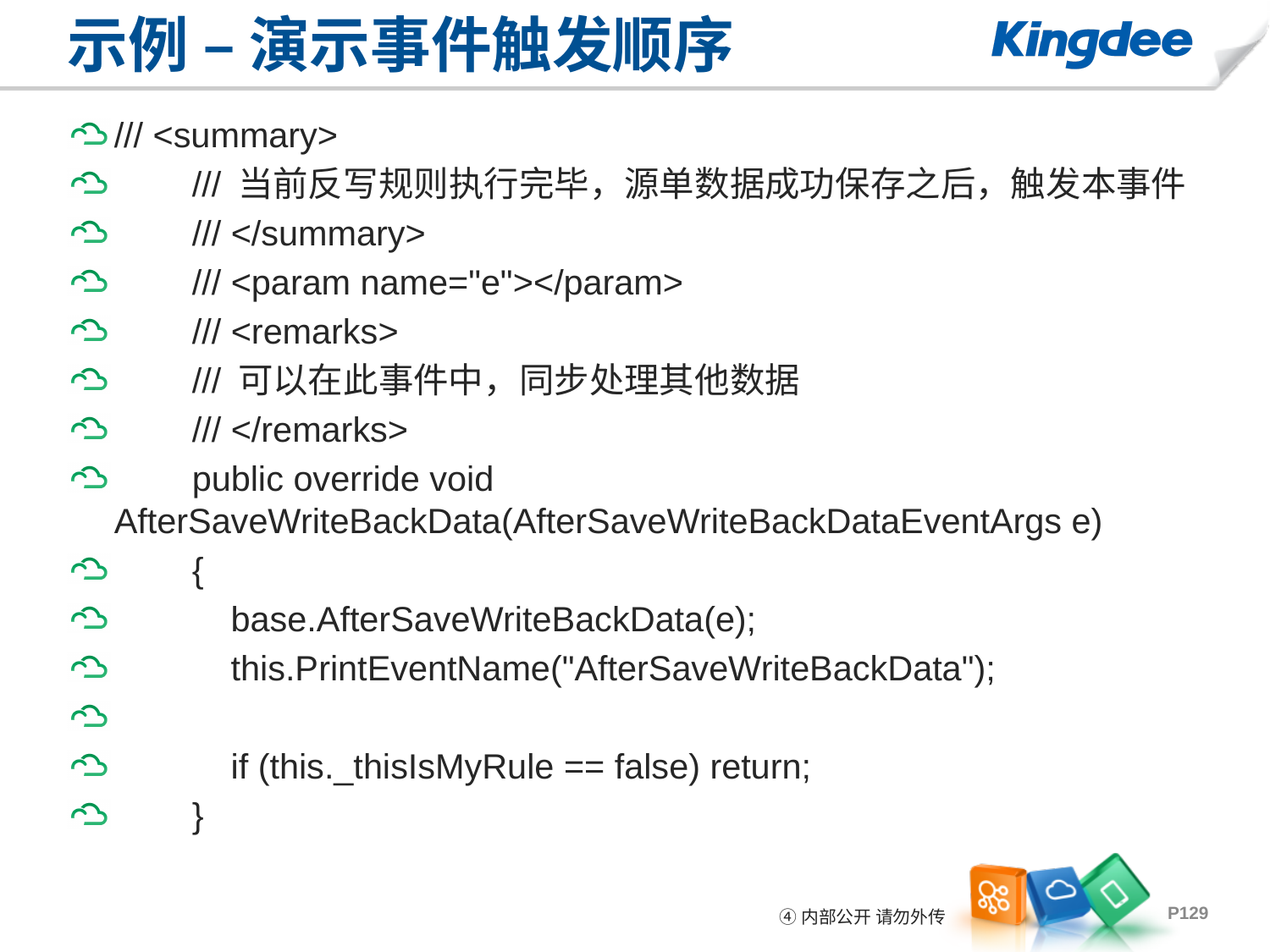

# 示例 – 演示事件触发顺序
/// <summary>
        /// 当前反写规则执行完毕，源单数据成功保存之后，触发本事件
        /// </summary>
        /// <param name="e"></param>
        /// <remarks>
        /// 可以在此事件中，同步处理其他数据
        /// </remarks>
        public override void AfterSaveWriteBackData(AfterSaveWriteBackDataEventArgs e)
        {
            base.AfterSaveWriteBackData(e);
            this.PrintEventName("AfterSaveWriteBackData");

            if (this._thisIsMyRule == false) return;
        }